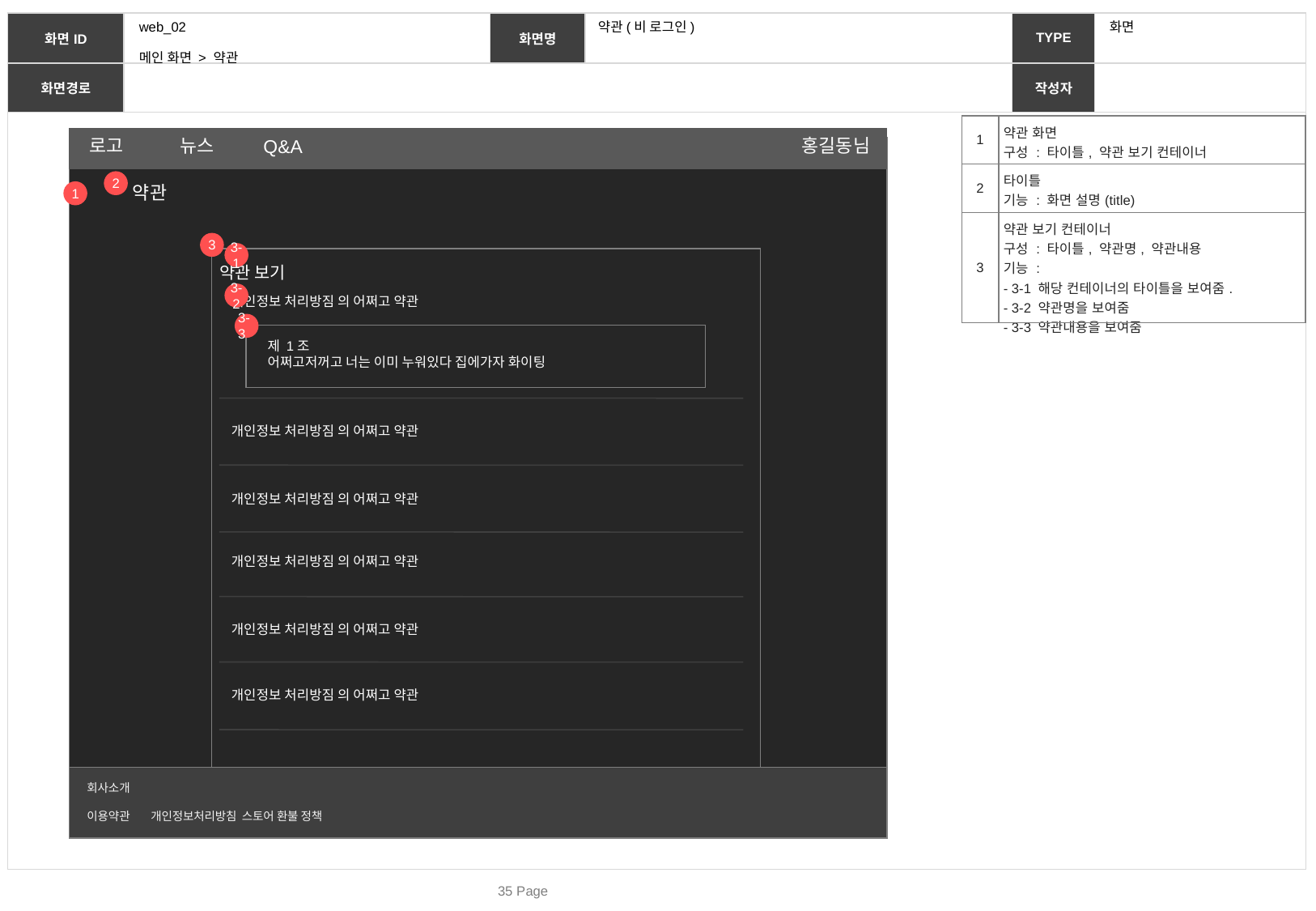

web_02
약관(비 로그인)
화면
메인 화면 > 약관
| 1 | 약관 화면 구성 : 타이틀, 약관 보기 컨테이너 |
| --- | --- |
| 2 | 타이틀 기능 : 화면 설명(title) |
| 3 | 약관 보기 컨테이너 구성 : 타이틀, 약관명, 약관내용 기능 : - 3-1 해당 컨테이너의 타이틀을 보여줌. - 3-2 약관명을 보여줌 - 3-3 약관내용을 보여줌 |

로고
뉴스
홍길동님
Q&A

2
약관
1
3
3-1

약관 보기
3-2

개인정보 처리방짐 의 어쩌고 약관
3-3

제 1조
어쩌고저꺼고 너는 이미 누워있다 집에가자 화이팅
개인정보 처리방짐 의 어쩌고 약관
개인정보 처리방짐 의 어쩌고 약관
개인정보 처리방짐 의 어쩌고 약관
개인정보 처리방짐 의 어쩌고 약관
개인정보 처리방짐 의 어쩌고 약관

회사소개
이용약관        개인정보처리방침  스토어 환불 정책